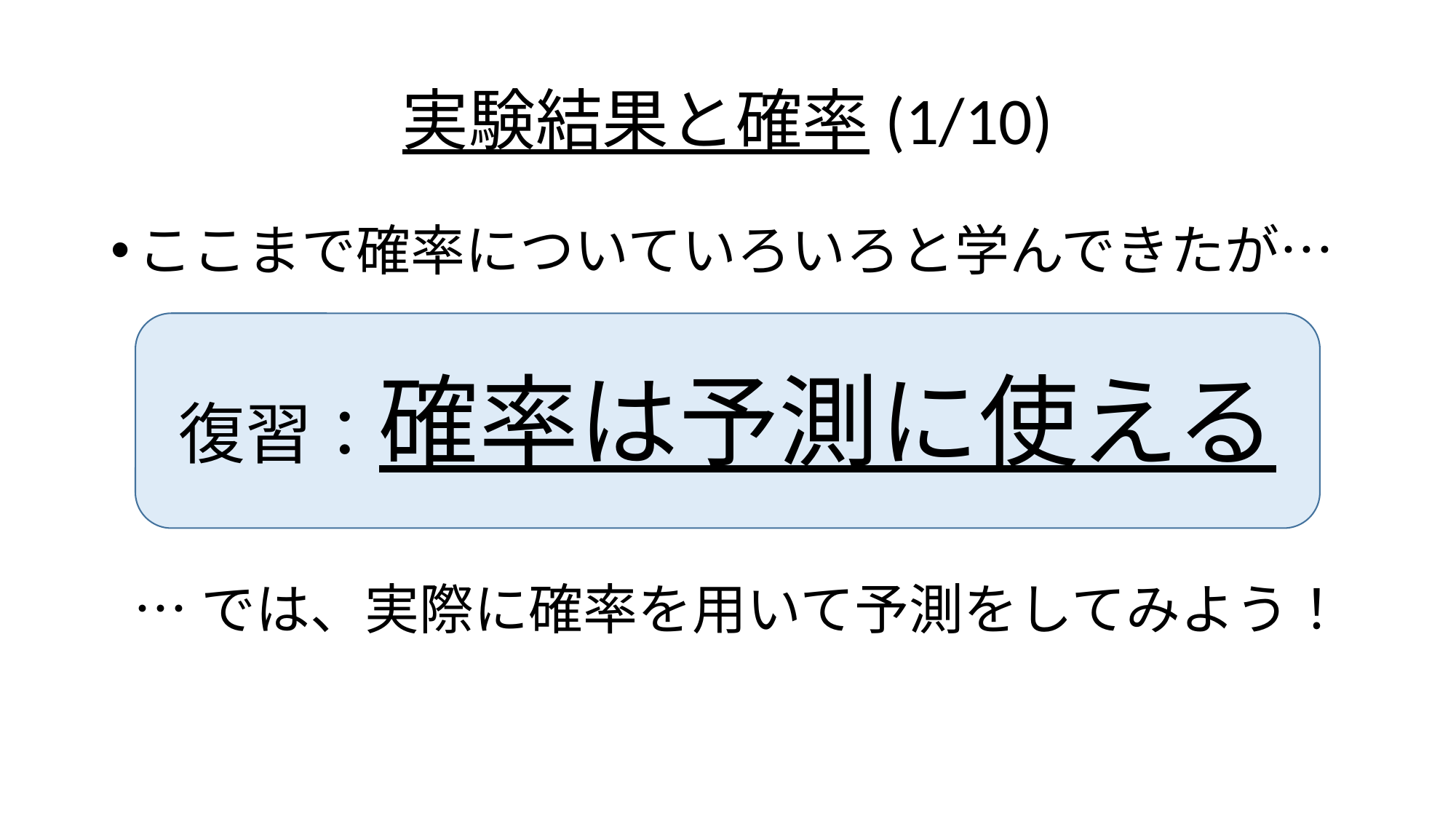

# 実験結果と確率(1/10)
ここまで確率についていろいろと学んできたが…

復習：確率は予測に使える

…では、実際に確率を用いて予測をしてみよう！